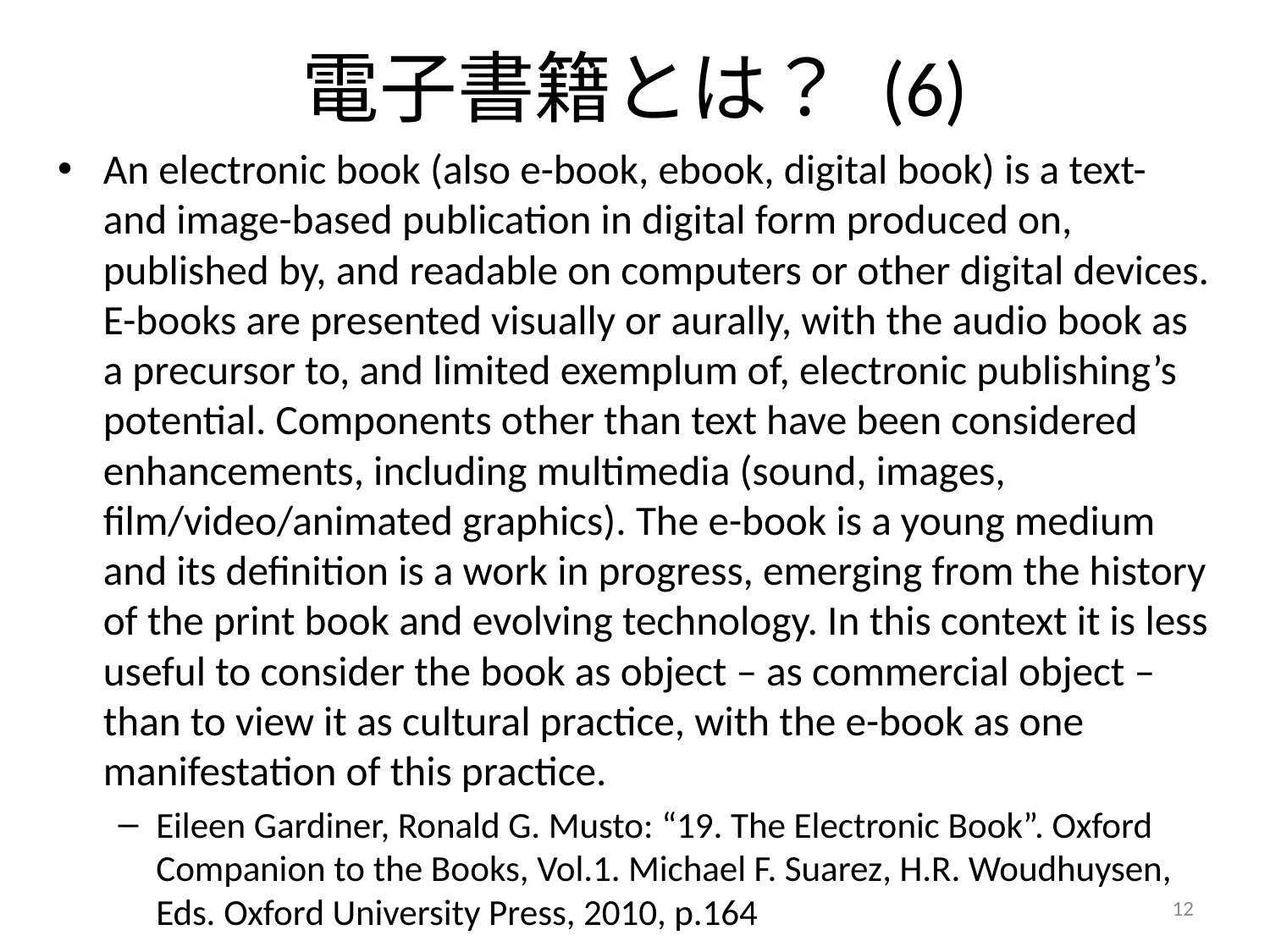

# 電子書籍とは？ (6)
An electronic book (also e-book, ebook, digital book) is a text- and image-based publication in digital form produced on, published by, and readable on computers or other digital devices. E-books are presented visually or aurally, with the audio book as a precursor to, and limited exemplum of, electronic publishing’s potential. Components other than text have been considered enhancements, including multimedia (sound, images, film/video/animated graphics). The e-book is a young medium and its definition is a work in progress, emerging from the history of the print book and evolving technology. In this context it is less useful to consider the book as object – as commercial object – than to view it as cultural practice, with the e-book as one manifestation of this practice.
Eileen Gardiner, Ronald G. Musto: “19. The Electronic Book”. Oxford Companion to the Books, Vol.1. Michael F. Suarez, H.R. Woudhuysen, Eds. Oxford University Press, 2010, p.164
12